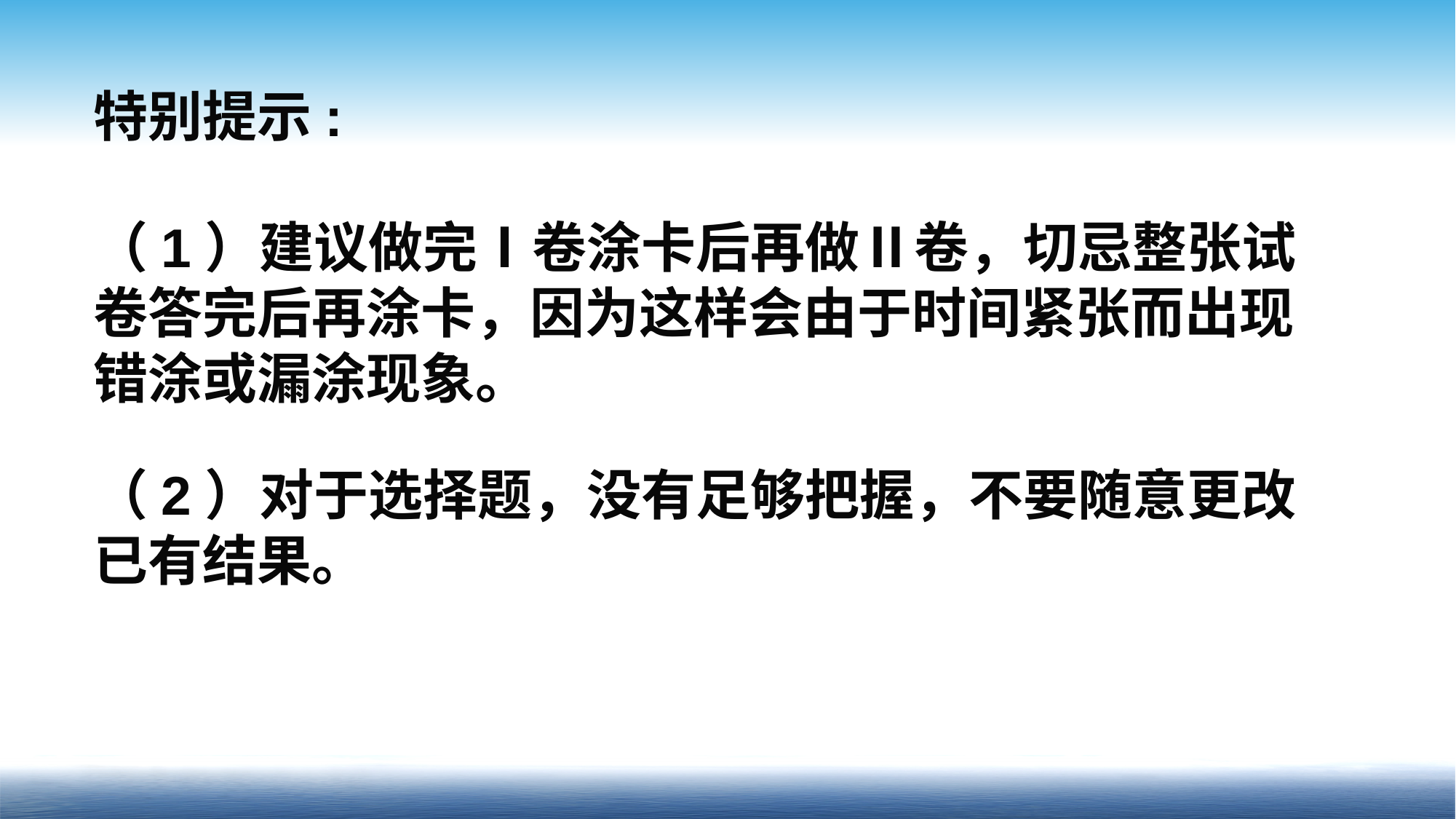

特别提示:

（1）建议做完Ⅰ卷涂卡后再做Ⅱ卷，切忌整张试卷答完后再涂卡，因为这样会由于时间紧张而出现错涂或漏涂现象。

（2）对于选择题，没有足够把握，不要随意更改已有结果。